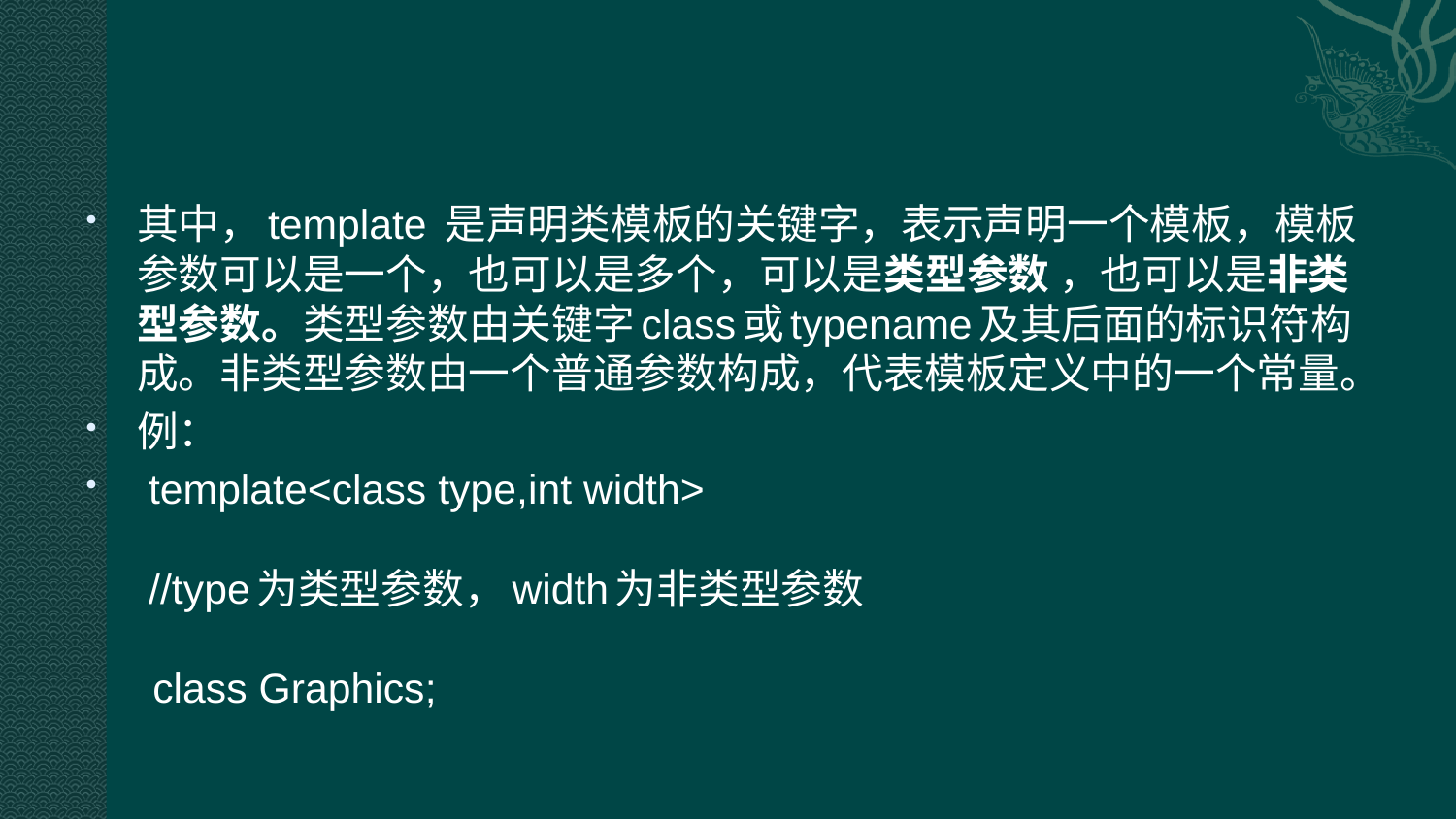

#
其中，template 是声明类模板的关键字，表示声明一个模板，模板参数可以是一个，也可以是多个，可以是类型参数 ，也可以是非类型参数。类型参数由关键字class或typename及其后面的标识符构成。非类型参数由一个普通参数构成，代表模板定义中的一个常量。
例：
 template<class type,int width>
 //type为类型参数，width为非类型参数
 class Graphics;